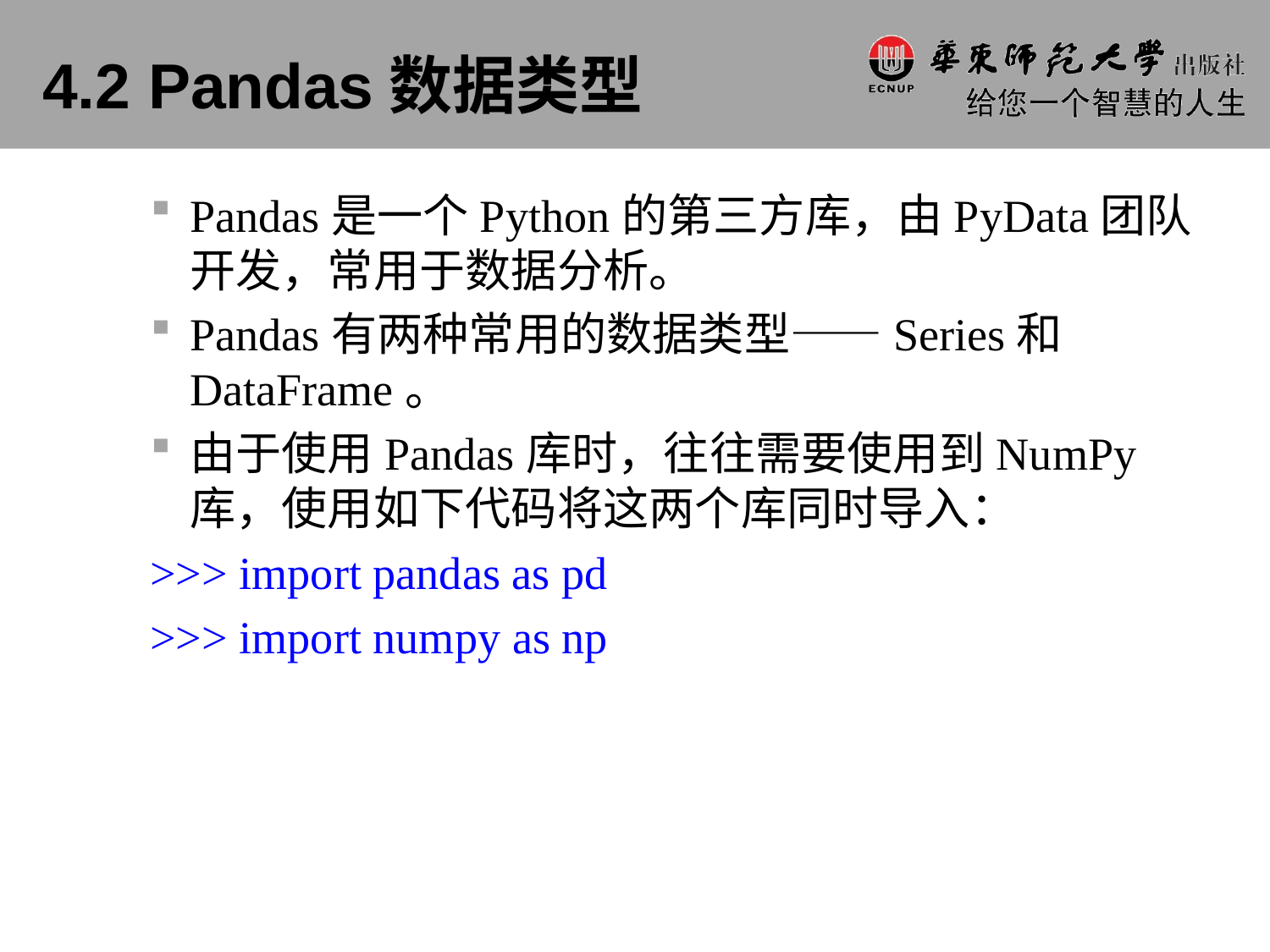

# 4.2 Pandas数据类型
Pandas是一个Python的第三方库，由PyData团队开发，常用于数据分析。
Pandas有两种常用的数据类型——Series和DataFrame。
由于使用Pandas库时，往往需要使用到NumPy库，使用如下代码将这两个库同时导入：
>>> import pandas as pd
>>> import numpy as np